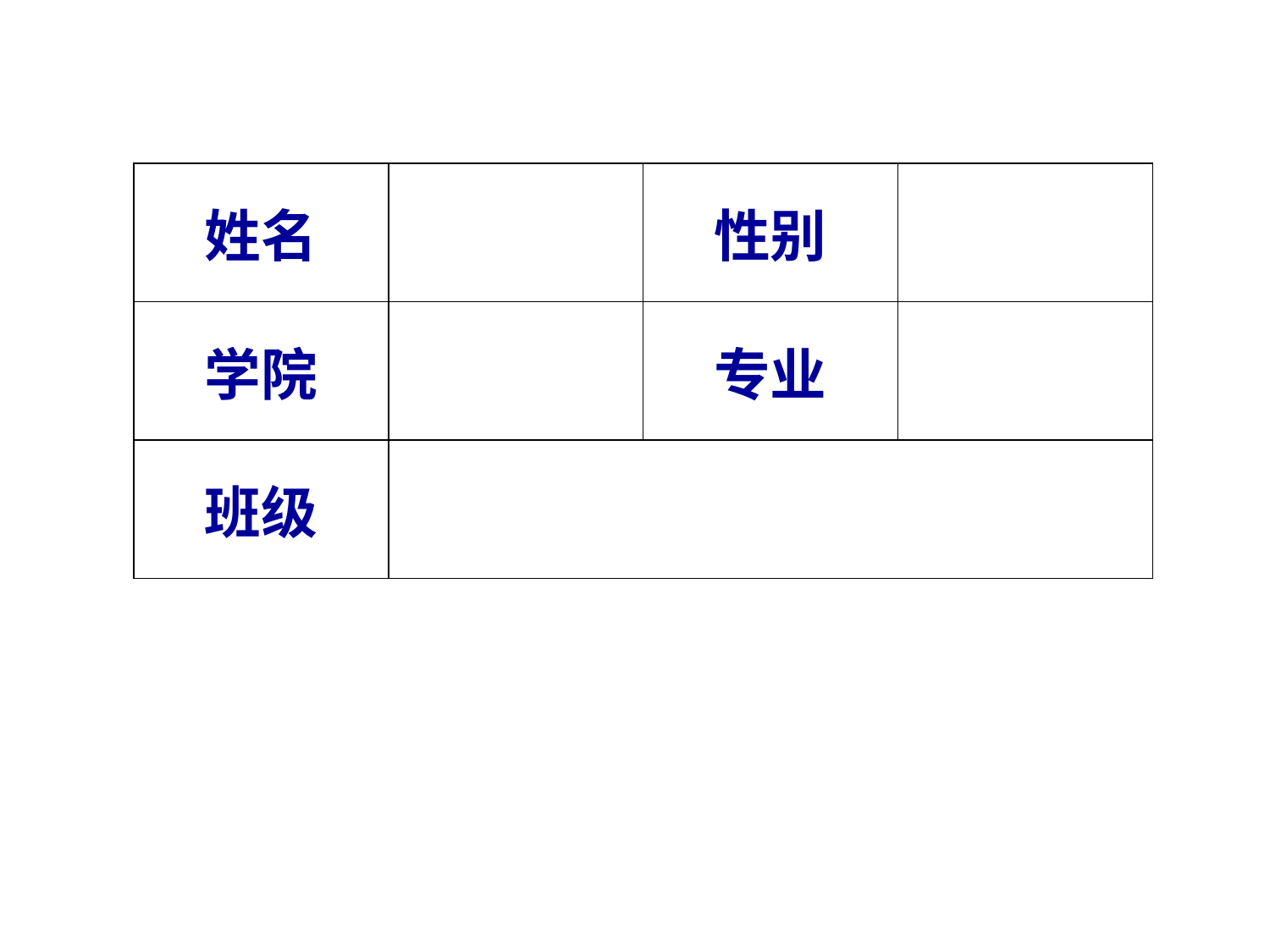

| 姓名 |  | 性别 |  |
| --- | --- | --- | --- |
| 学院 |  | 专业 |  |
| 班级 |  |  |  |